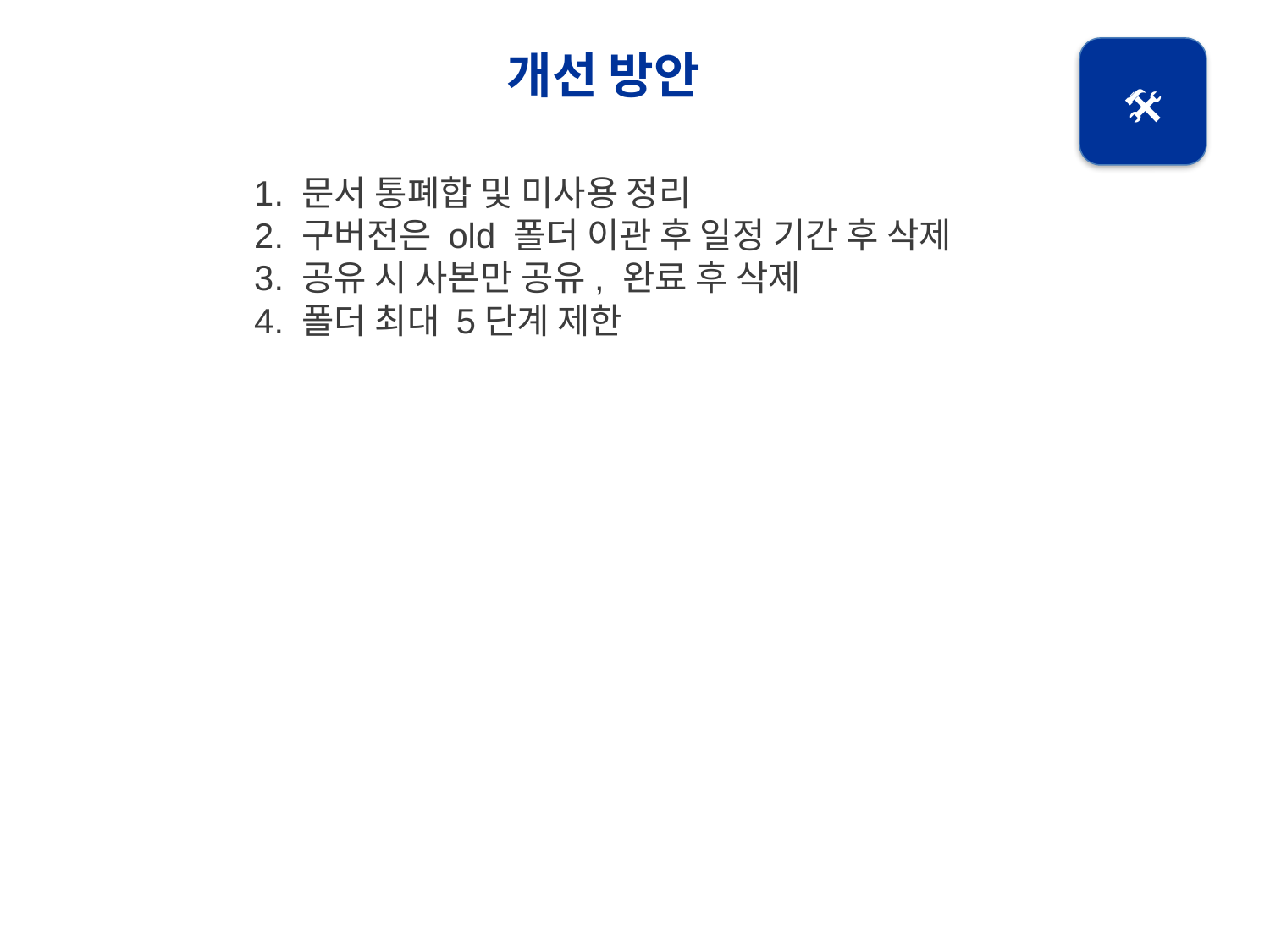

개선 방안
🛠️
1. 문서 통폐합 및 미사용 정리
2. 구버전은 old 폴더 이관 후 일정 기간 후 삭제
3. 공유 시 사본만 공유, 완료 후 삭제
4. 폴더 최대 5단계 제한